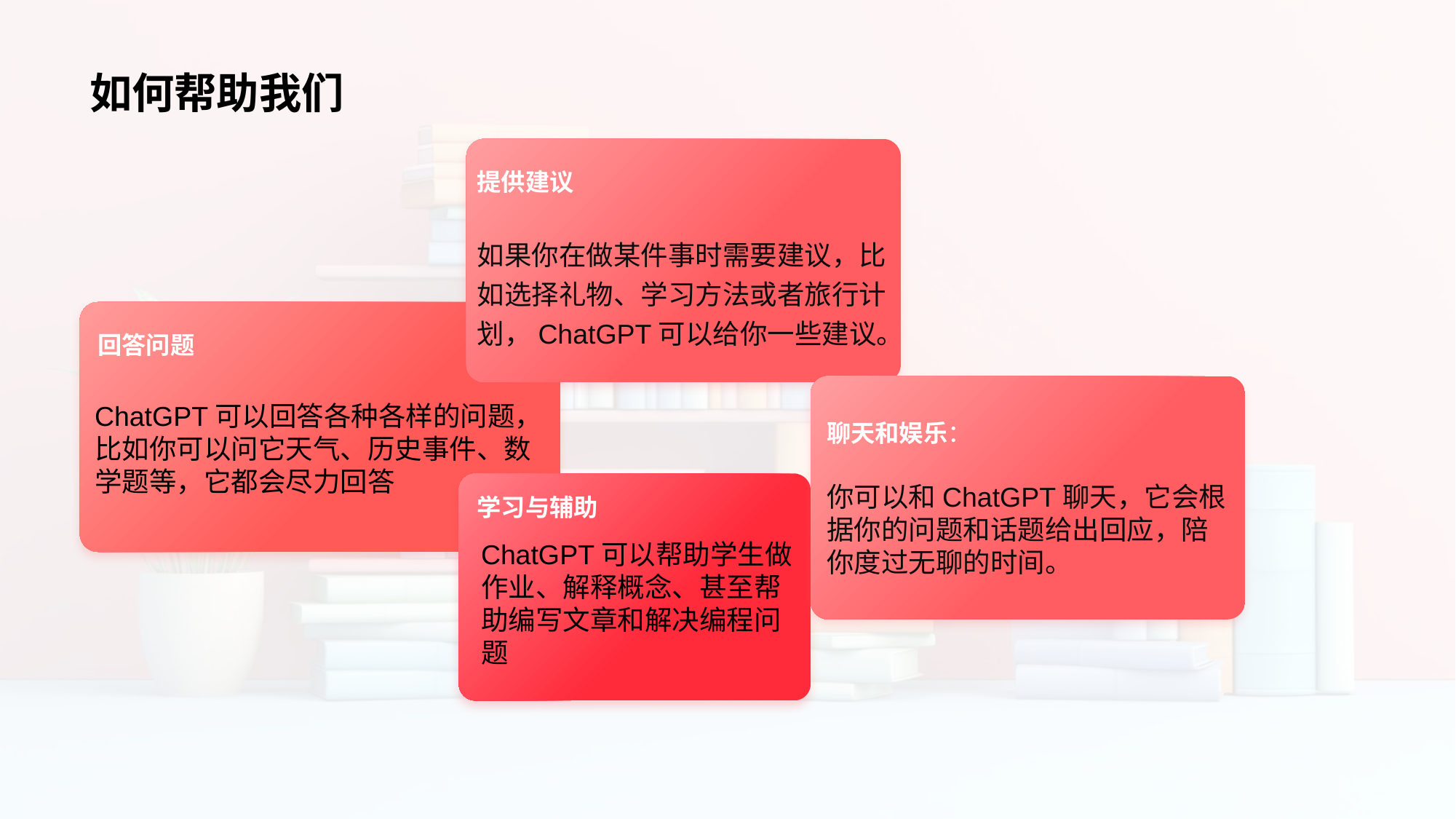

# 如何帮助我们

提供建议
如果你在做某件事时需要建议，比如选择礼物、学习方法或者旅行计划，ChatGPT可以给你一些建议。

回答问题

学习与辅助

聊天和娱乐：

你可以和ChatGPT聊天，它会根据你的问题和话题给出回应，陪你度过无聊的时间。
ChatGPT可以回答各种各样的问题，比如你可以问它天气、历史事件、数学题等，它都会尽力回答
ChatGPT可以帮助学生做作业、解释概念、甚至帮助编写文章和解决编程问题